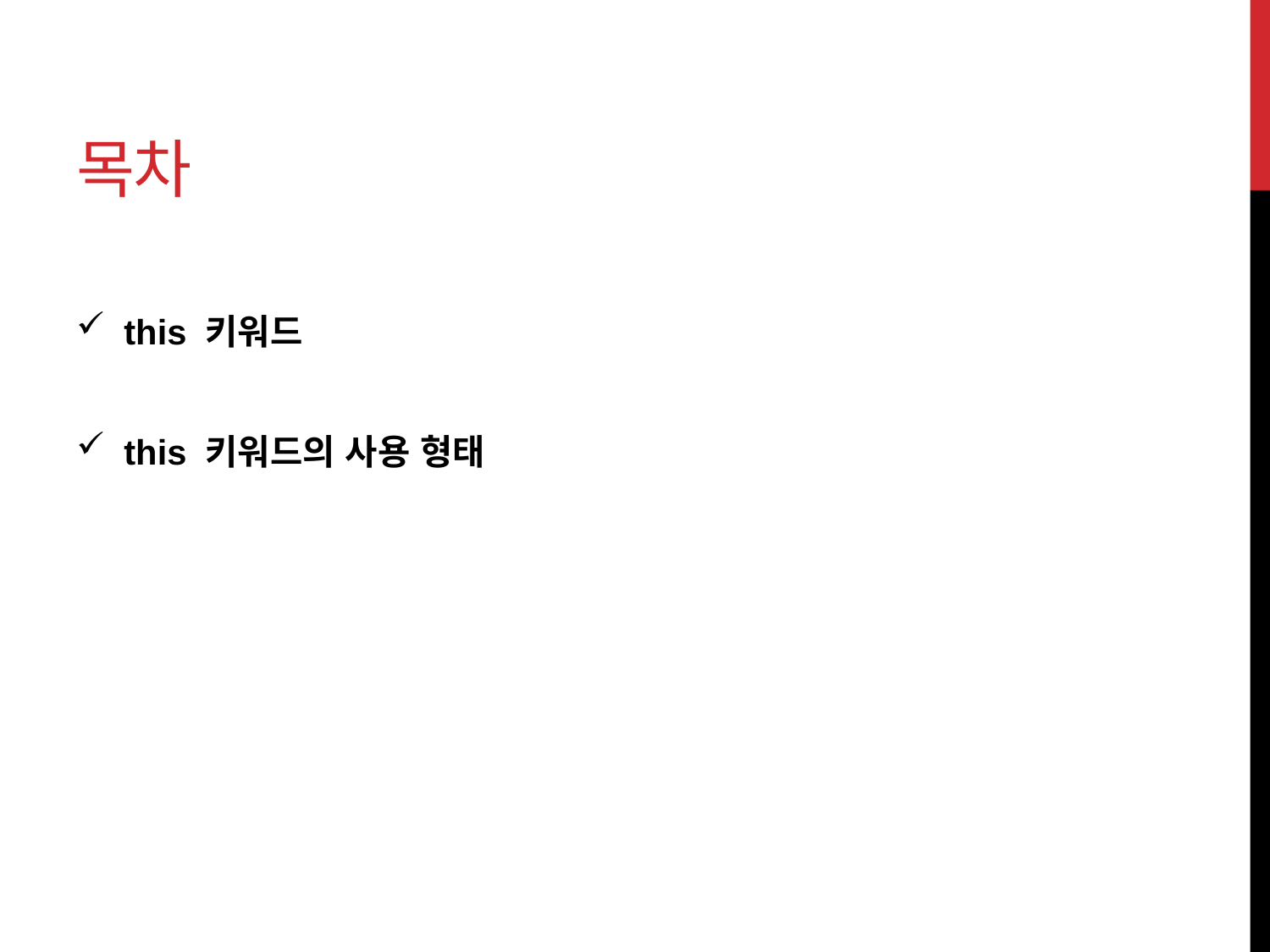

# 목차

this 키워드

this 키워드의 사용 형태